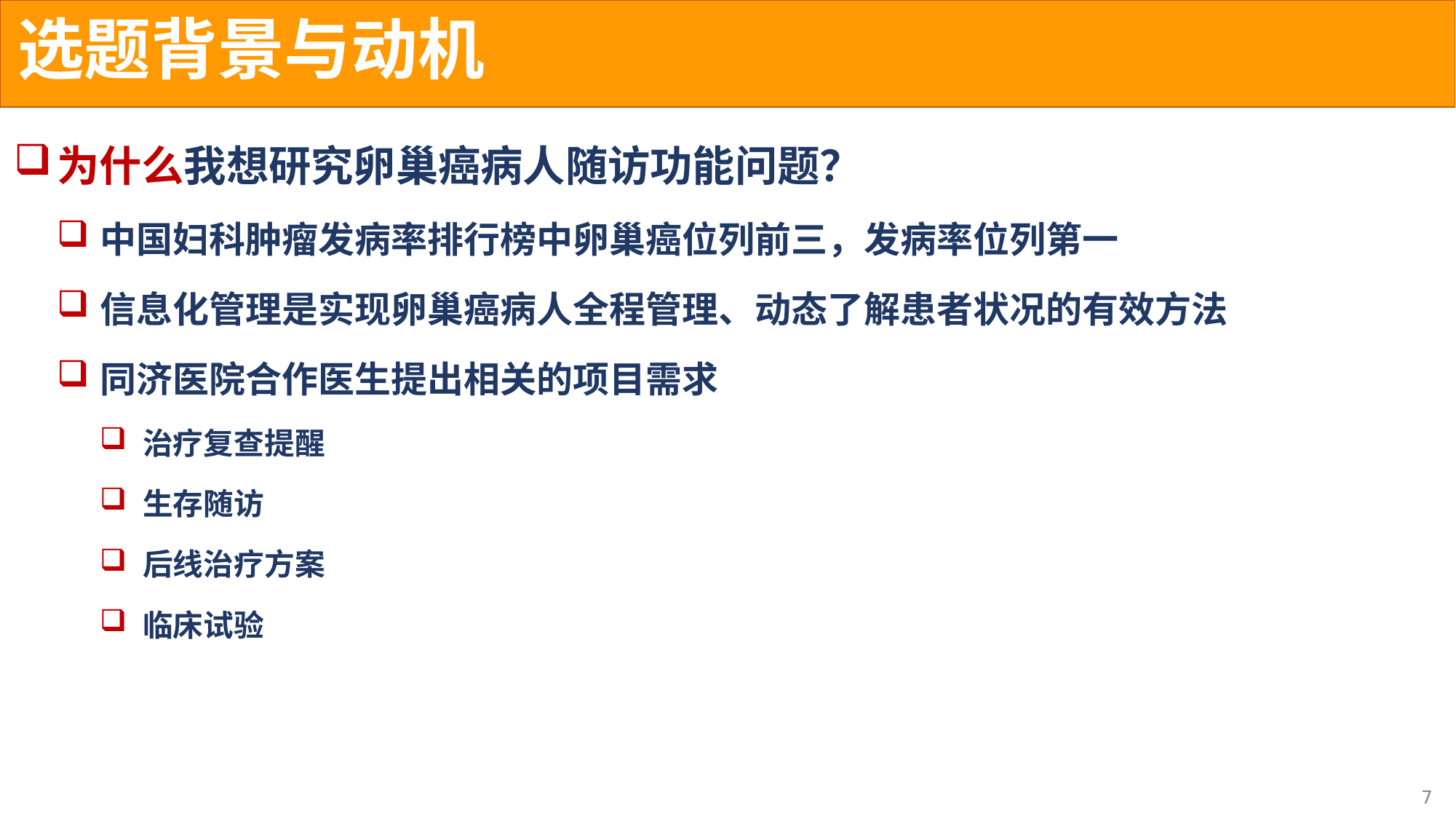

# 选题背景与动机
为什么我想研究卵巢癌病人随访功能问题？
中国妇科肿瘤发病率排行榜中卵巢癌位列前三，发病率位列第一
信息化管理是实现卵巢癌病人全程管理、动态了解患者状况的有效方法
同济医院合作医生提出相关的项目需求
治疗复查提醒
生存随访
后线治疗方案
临床试验
7